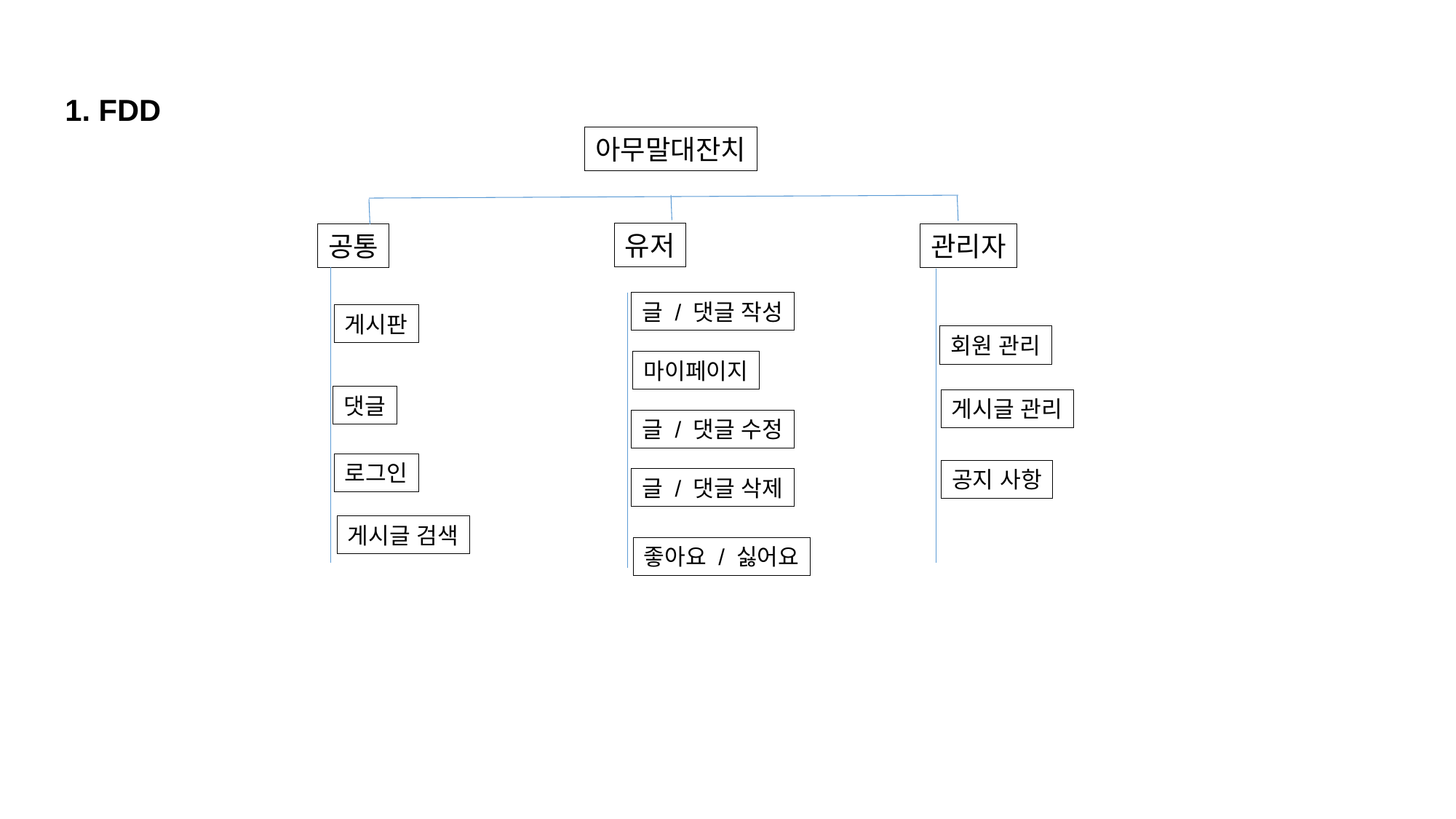

1. FDD
아무말대잔치
유저
공통
관리자
글 / 댓글 작성
게시판
회원 관리
마이페이지
댓글
게시글 관리
글 / 댓글 수정
로그인
공지 사항
글 / 댓글 삭제
게시글 검색
좋아요 / 싫어요